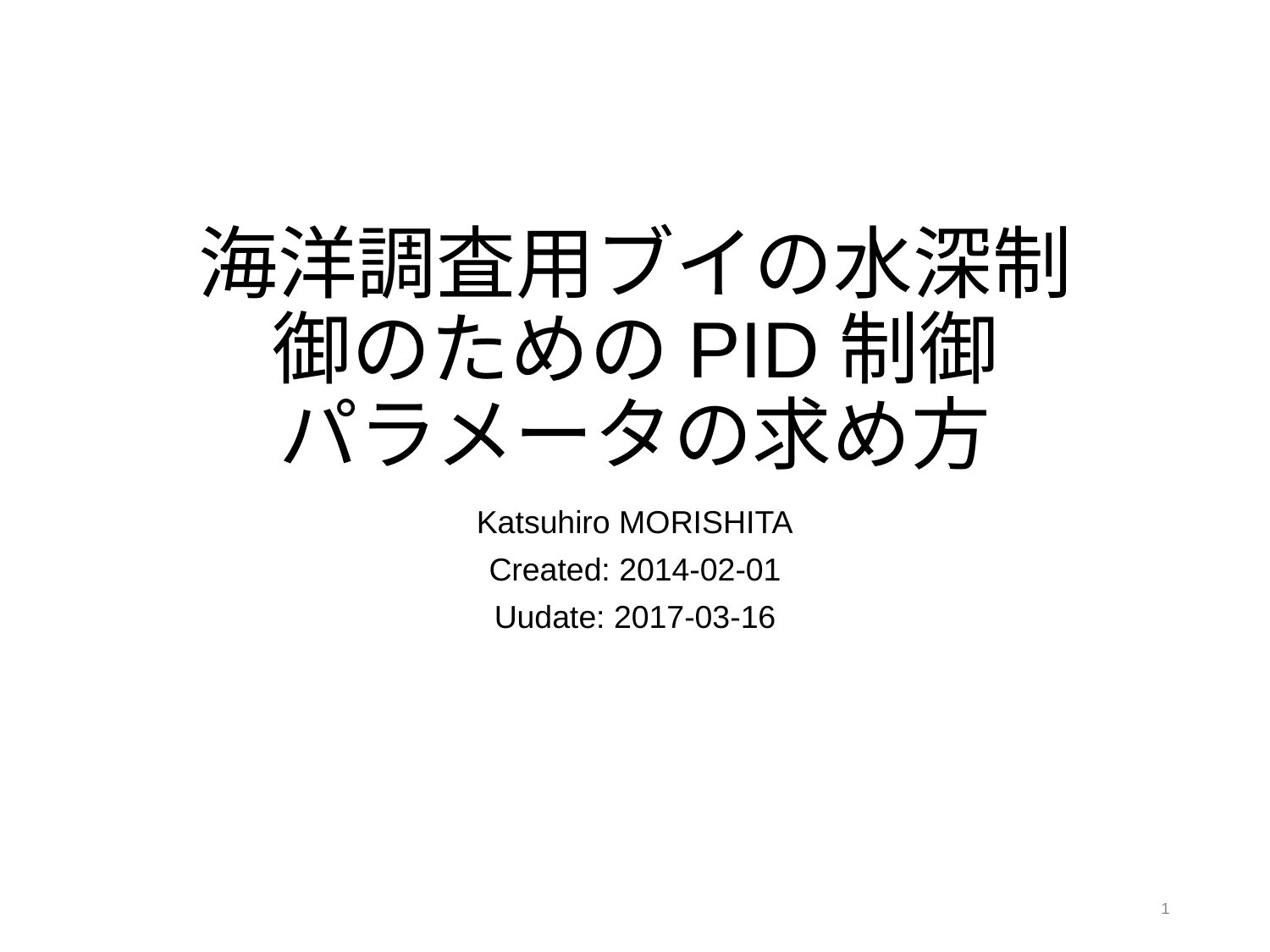

# 海洋調査用ブイの水深制御のためのPID制御 パラメータの求め方
Katsuhiro MORISHITA
Created: 2014-02-01
Uudate: 2017-03-16
1